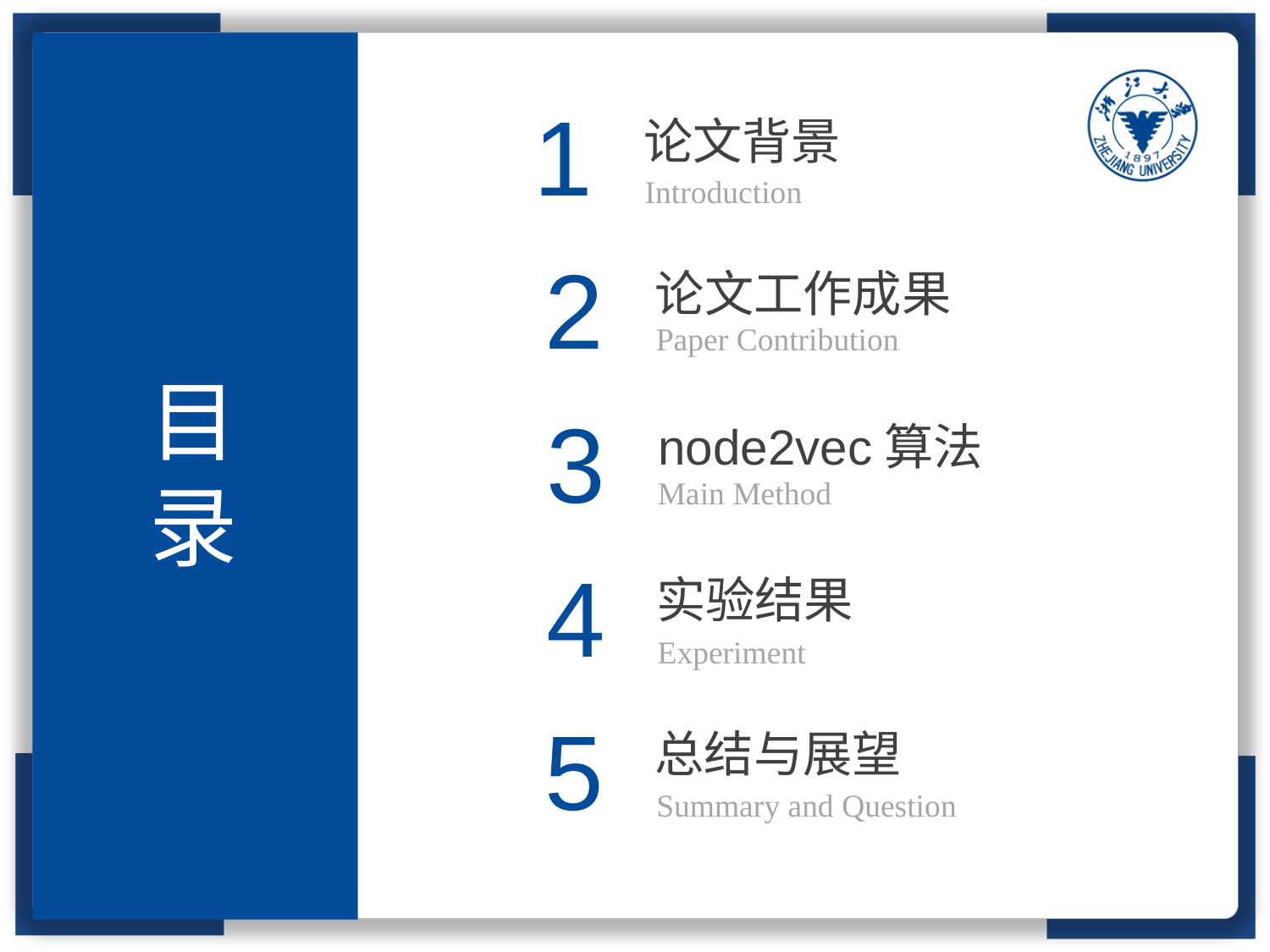

1
论文背景
Introduction
2
论文工作成果
Paper Contribution
目录
3
node2vec算法
Main Method
4
实验结果
Experiment
5
总结与展望
Summary and Question